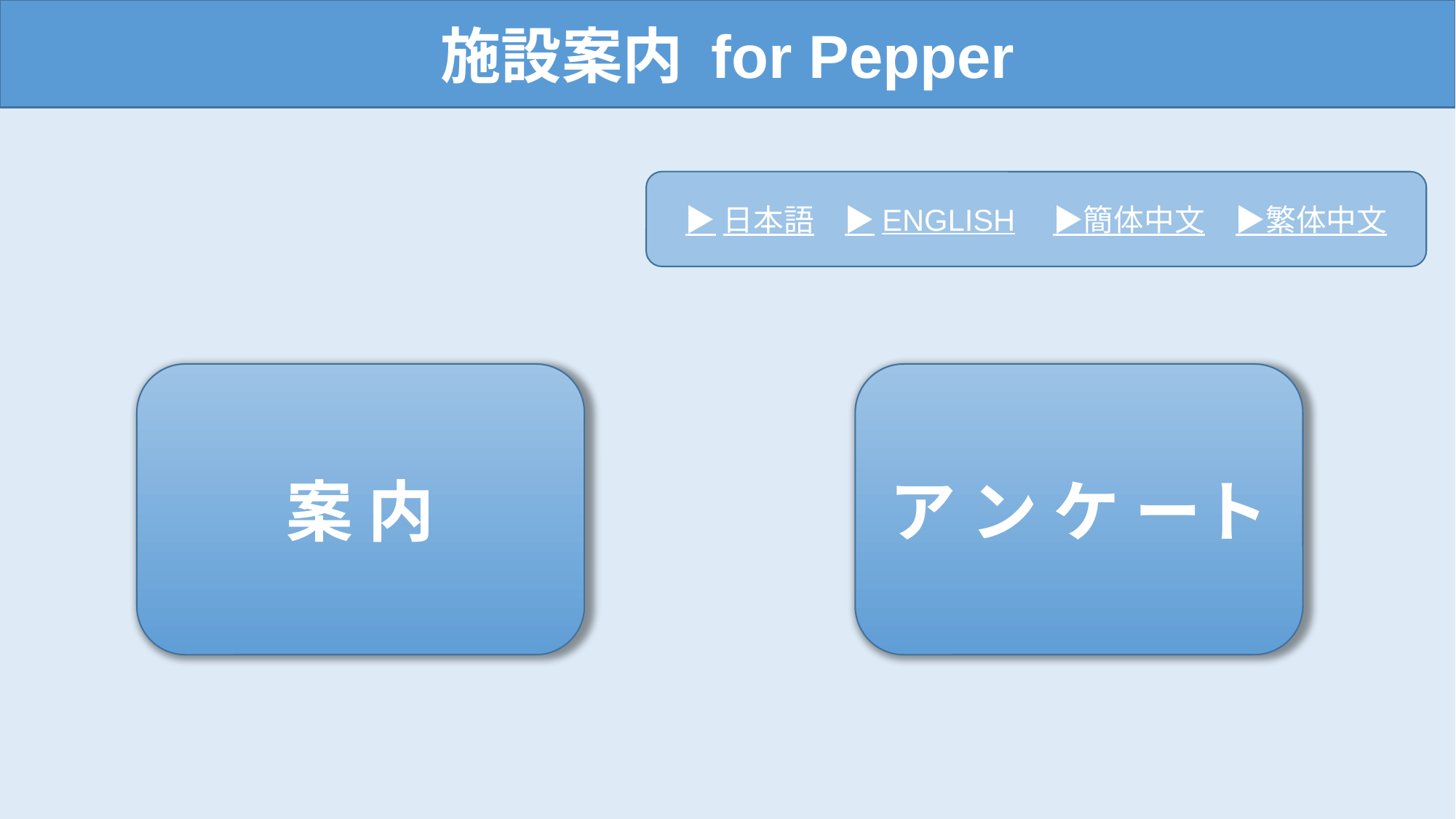

施設案内 for Pepper
▶日本語　▶ENGLISH　▶簡体中文　▶繁体中文
ア ン ケ ート
案 内